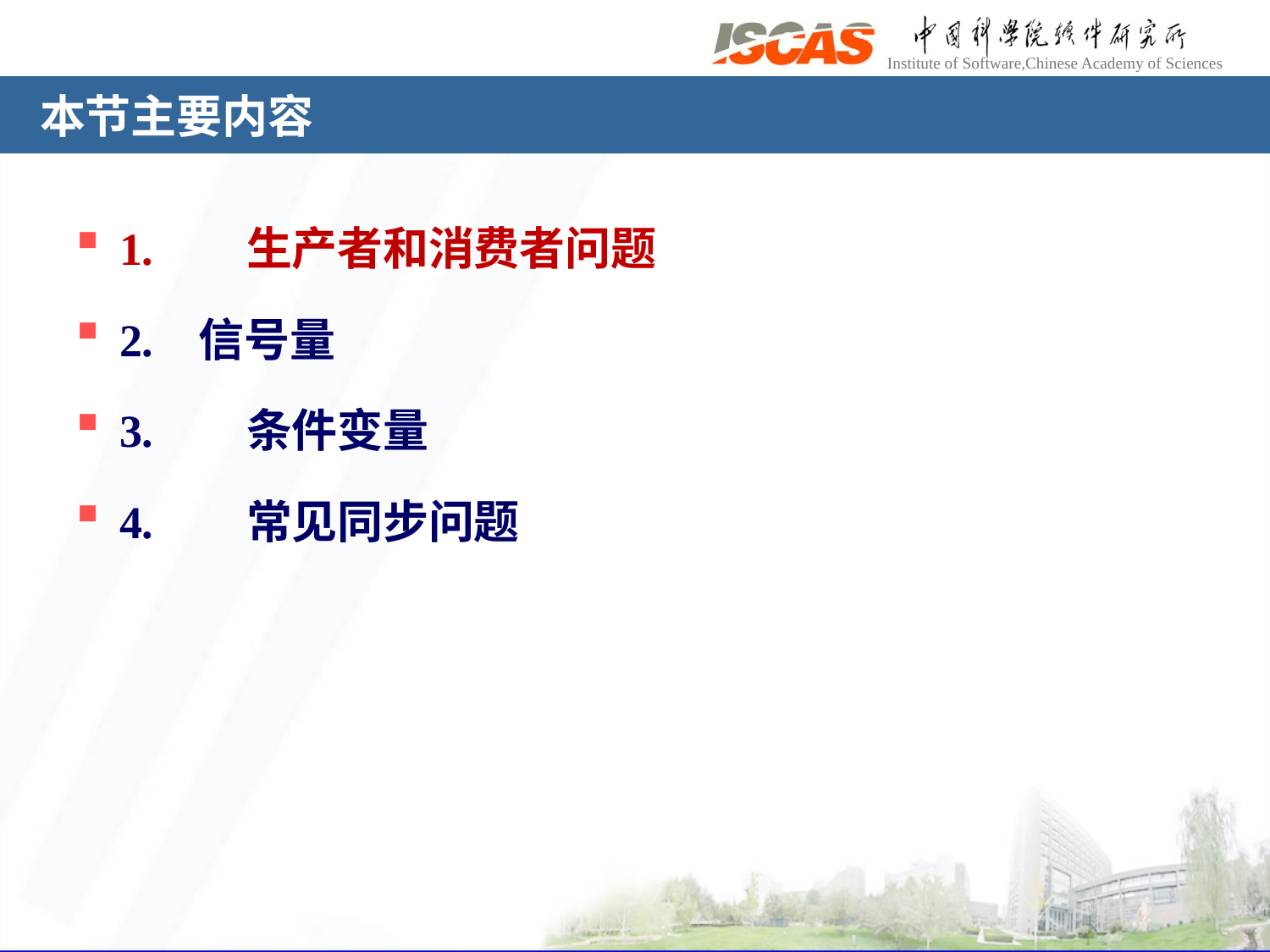

# 本节主要内容
1.	生产者和消费者问题
2.   信号量
3.	条件变量
4.	常见同步问题